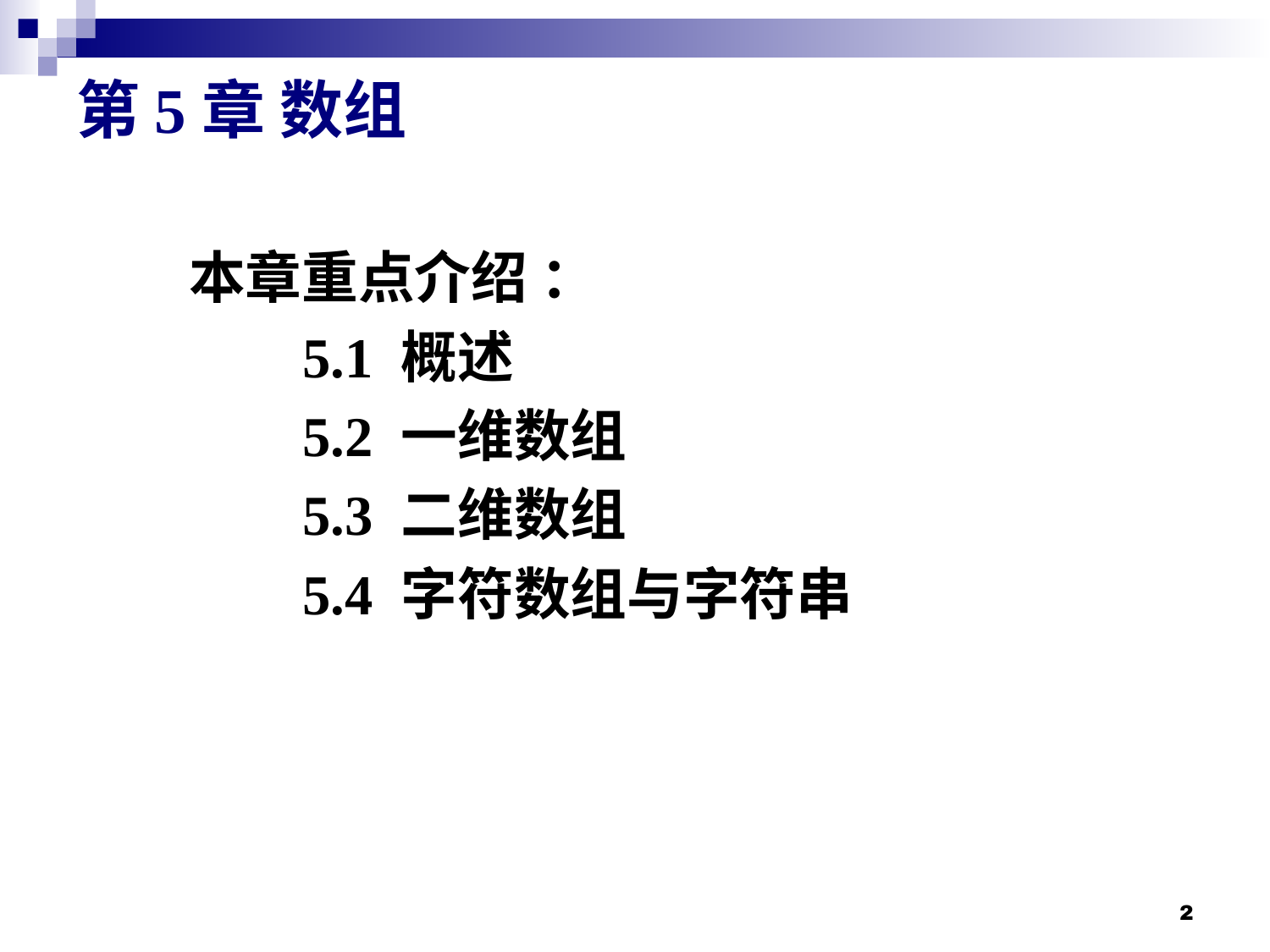

# 第5章 数组
本章重点介绍 ：
        5.1 概述
        5.2 一维数组
        5.3 二维数组
        5.4 字符数组与字符串

2